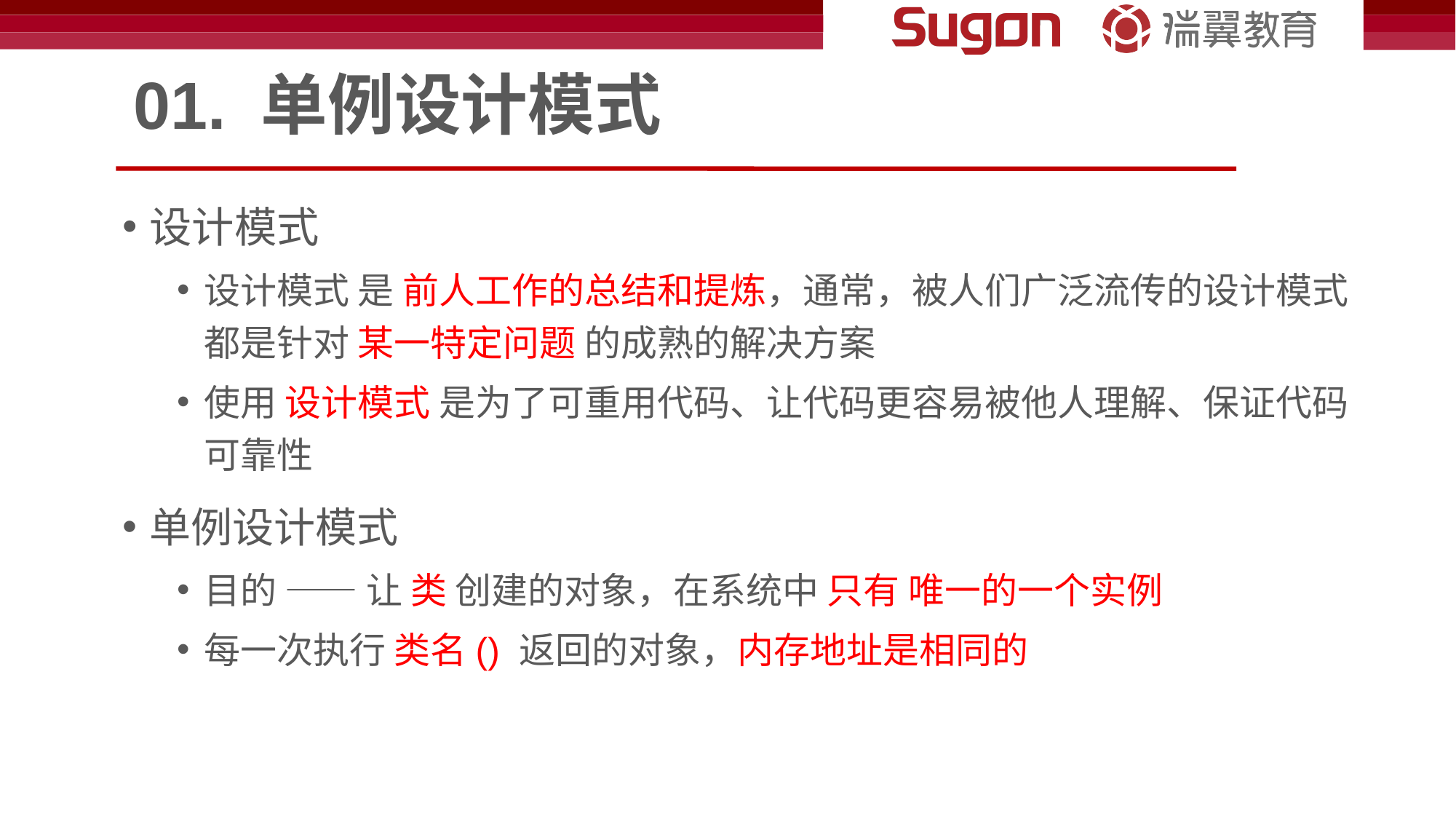

# 01. 单例设计模式
设计模式
设计模式 是 前人工作的总结和提炼，通常，被人们广泛流传的设计模式都是针对 某一特定问题 的成熟的解决方案
使用 设计模式 是为了可重用代码、让代码更容易被他人理解、保证代码可靠性
单例设计模式
目的 —— 让 类 创建的对象，在系统中 只有 唯一的一个实例
每一次执行 类名() 返回的对象，内存地址是相同的